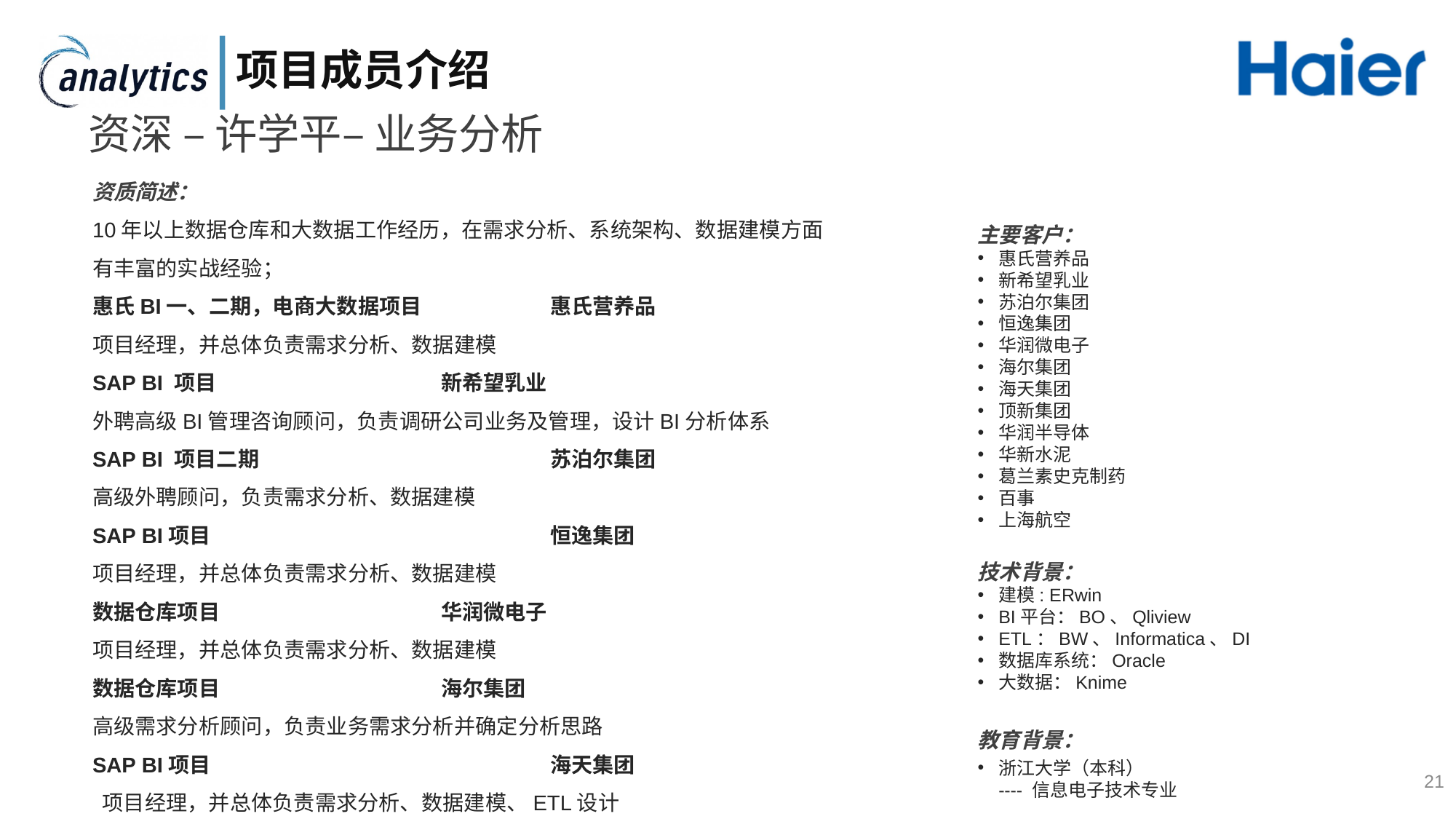

# 项目成员介绍
资深 – 许学平– 业务分析
资质简述：
10年以上数据仓库和大数据工作经历，在需求分析、系统架构、数据建模方面有丰富的实战经验；
惠氏BI一、二期，电商大数据项目		惠氏营养品
项目经理，并总体负责需求分析、数据建模
SAP BI 项目			新希望乳业
外聘高级BI管理咨询顾问，负责调研公司业务及管理，设计BI分析体系
SAP BI 项目二期			苏泊尔集团
高级外聘顾问，负责需求分析、数据建模
SAP BI项目				恒逸集团
项目经理，并总体负责需求分析、数据建模
数据仓库项目			华润微电子
项目经理，并总体负责需求分析、数据建模
数据仓库项目			海尔集团
高级需求分析顾问，负责业务需求分析并确定分析思路
SAP BI项目				海天集团
 项目经理，并总体负责需求分析、数据建模、ETL设计

主要客户：
惠氏营养品
新希望乳业
苏泊尔集团
恒逸集团
华润微电子
海尔集团
海天集团
顶新集团
华润半导体
华新水泥
葛兰素史克制药
百事
上海航空
技术背景：
建模: ERwin
BI平台：BO、Qliview
ETL：BW、Informatica、DI
数据库系统：Oracle
大数据：Knime
教育背景：
浙江大学（本科）
---- 信息电子技术专业
21